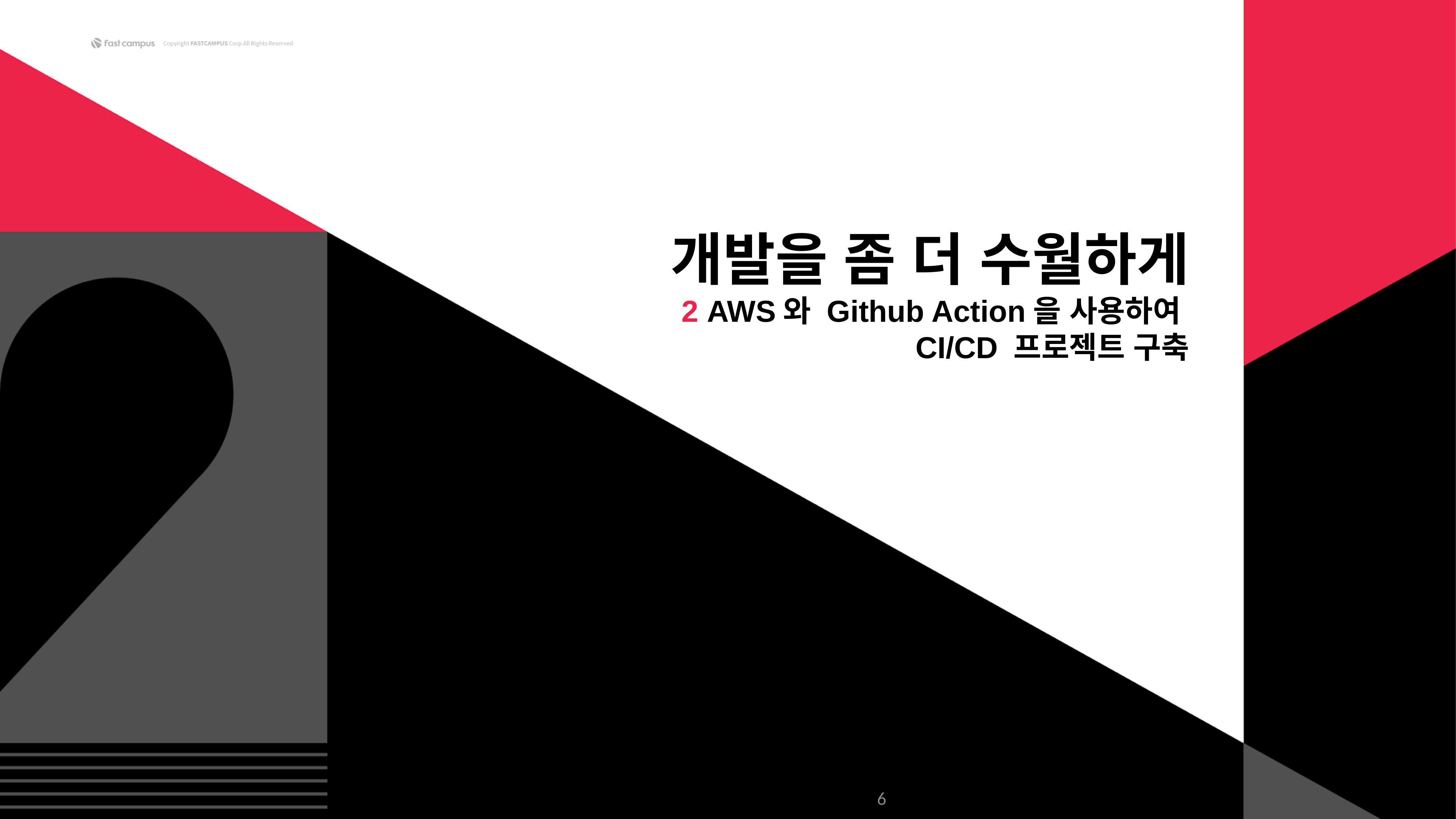

개발을 좀 더 수월하게
2 AWS와 Github Action을 사용하여
CI/CD 프로젝트 구축
6